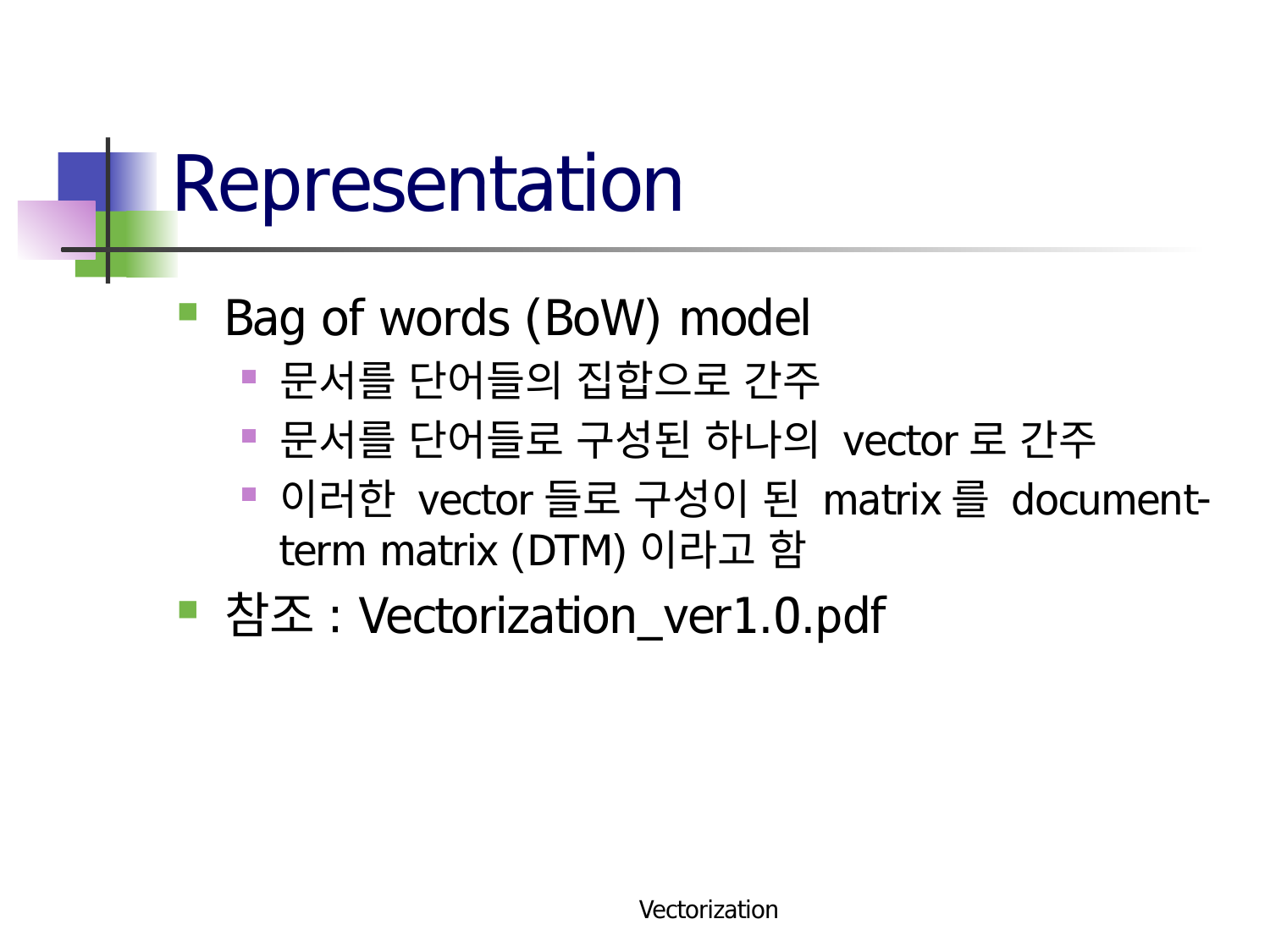

# Representation
Bag of words (BoW) model
문서를 단어들의 집합으로 간주
문서를 단어들로 구성된 하나의 vector로 간주
이러한 vector들로 구성이 된 matrix를 document-term matrix (DTM)이라고 함
참조: Vectorization_ver1.0.pdf
Vectorization